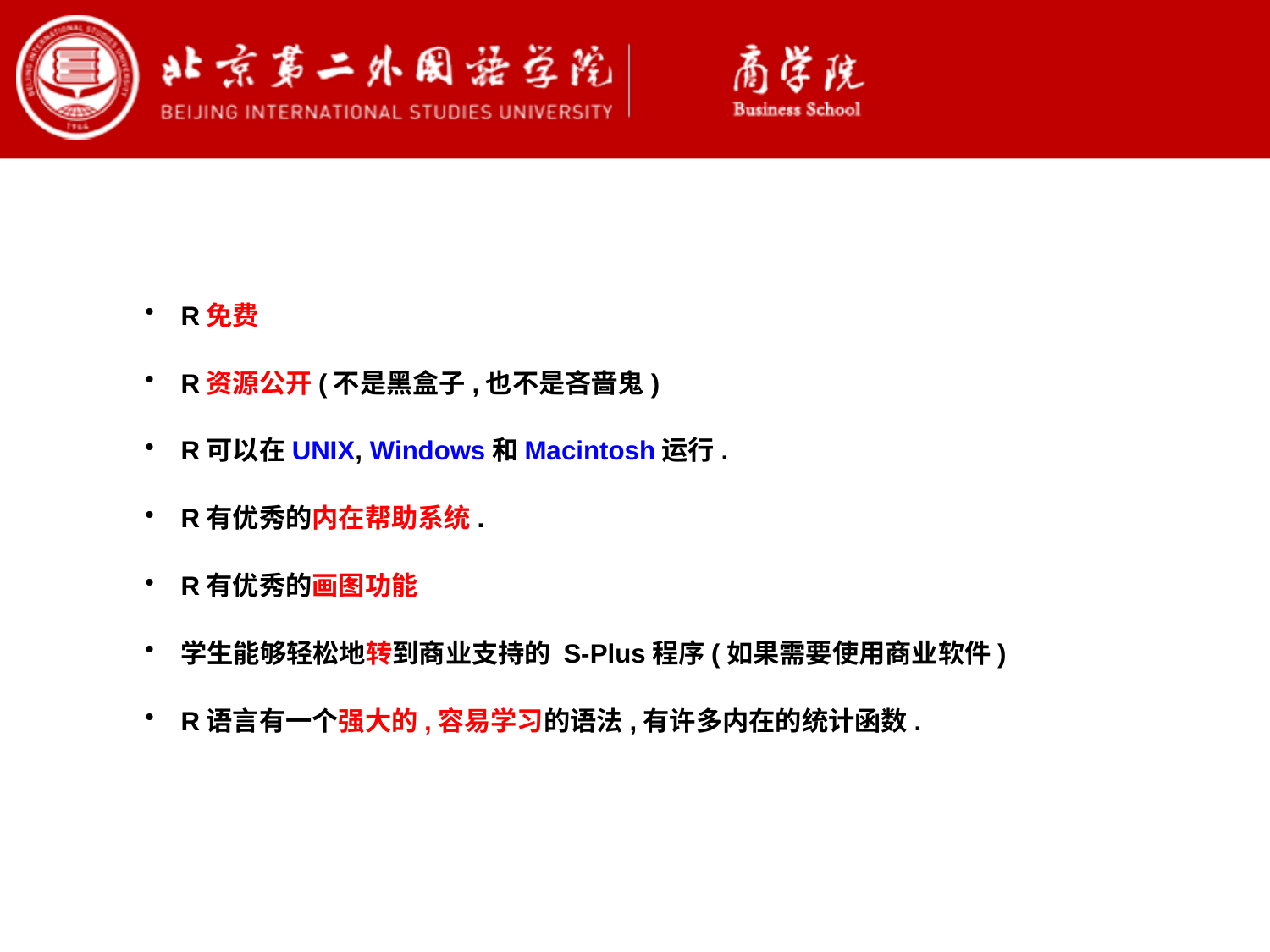

R免费

R资源公开(不是黑盒子,也不是吝啬鬼)

R可以在UNIX, Windows和Macintosh运行.

R有优秀的内在帮助系统.

R有优秀的画图功能

学生能够轻松地转到商业支持的 S-Plus程序(如果需要使用商业软件)

R语言有一个强大的,容易学习的语法,有许多内在的统计函数.